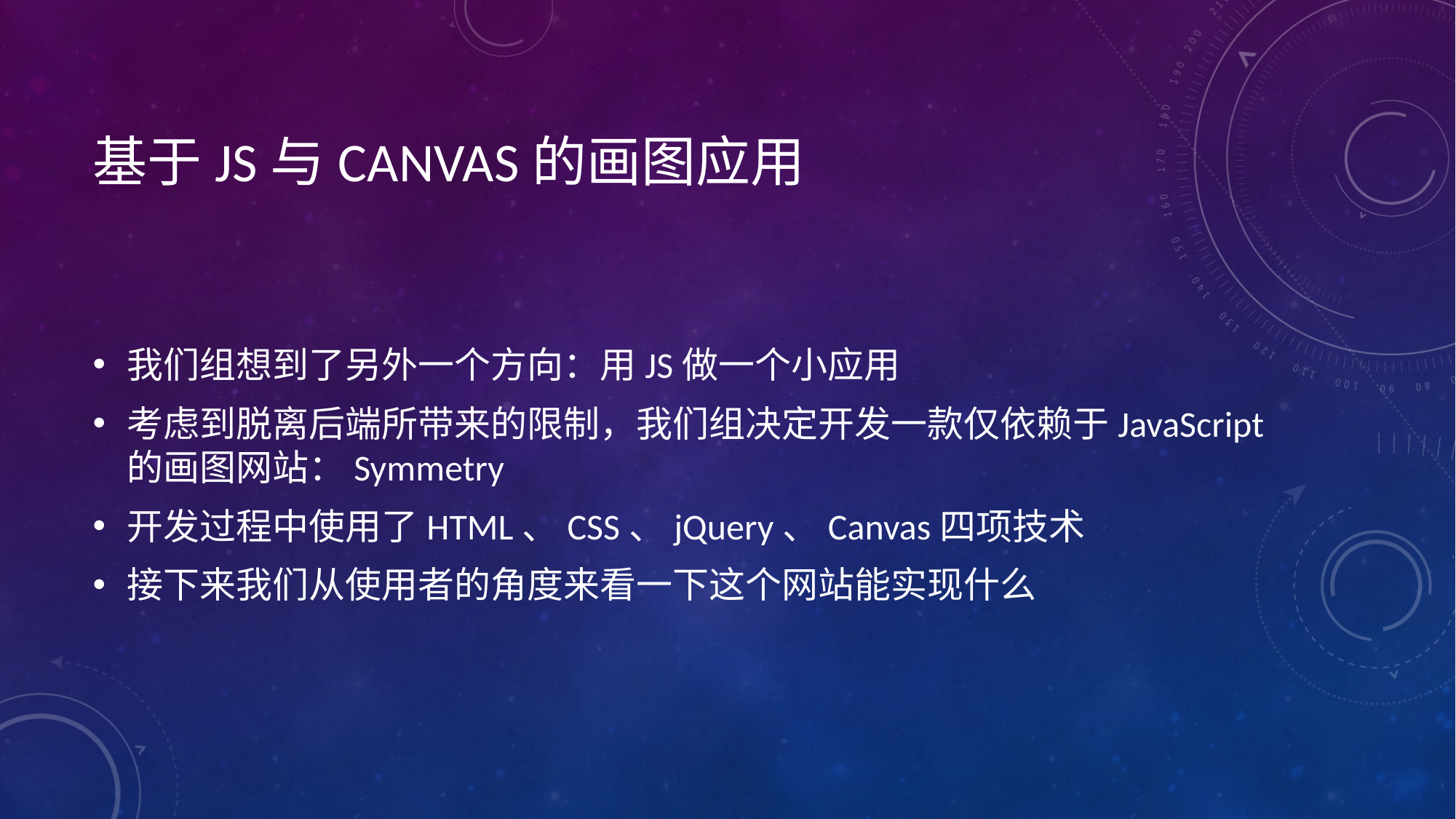

# 基于JS与CANVAS的画图应用
我们组想到了另外一个方向：用JS做一个小应用
考虑到脱离后端所带来的限制，我们组决定开发一款仅依赖于JavaScript的画图网站：Symmetry
开发过程中使用了HTML、CSS、jQuery、Canvas四项技术
接下来我们从使用者的角度来看一下这个网站能实现什么